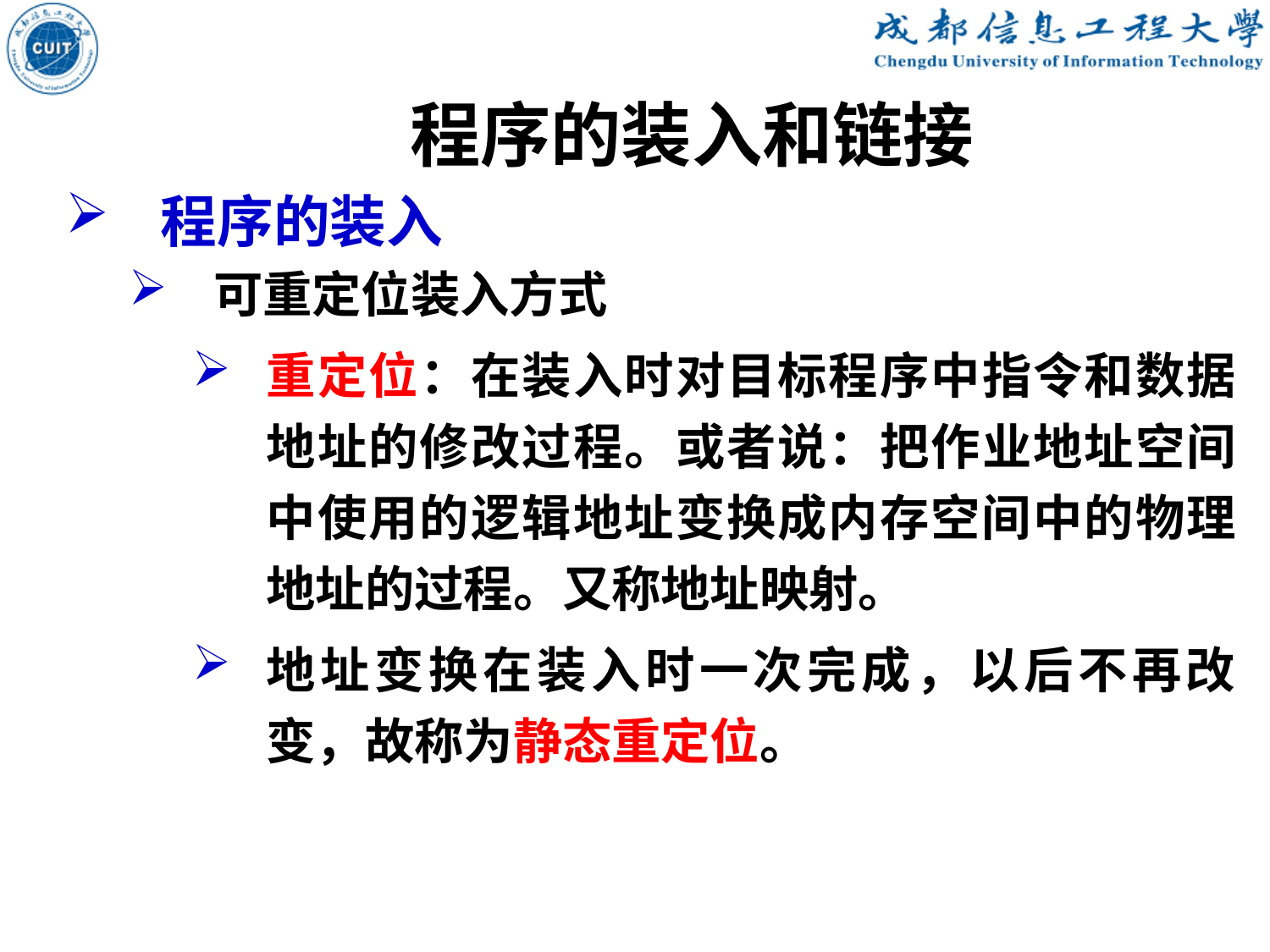

程序的装入和链接
程序的装入
可重定位装入方式
重定位：在装入时对目标程序中指令和数据地址的修改过程。或者说：把作业地址空间中使用的逻辑地址变换成内存空间中的物理地址的过程。又称地址映射。
地址变换在装入时一次完成，以后不再改变，故称为静态重定位。